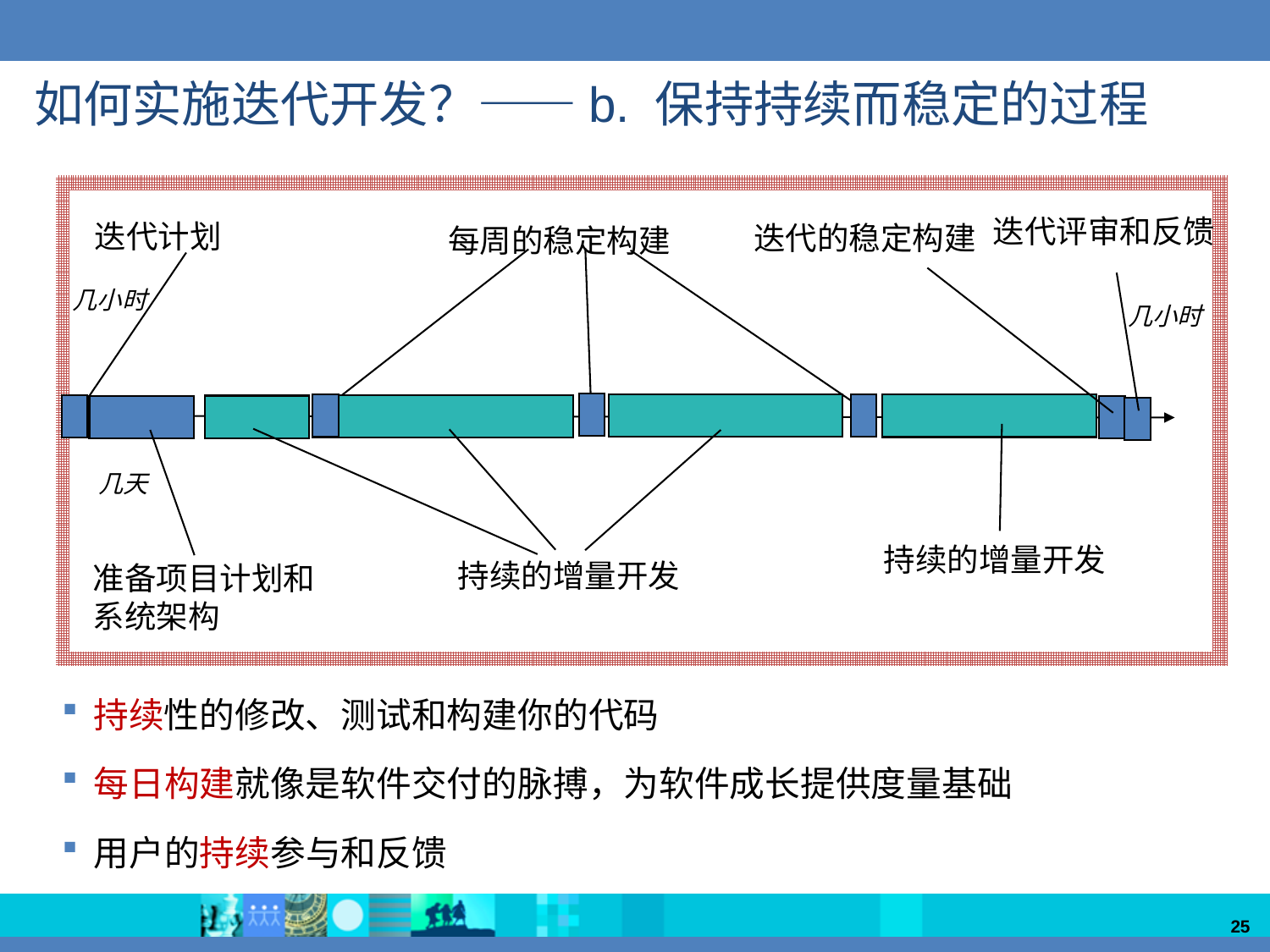

如何实施迭代开发？——b. 保持持续而稳定的过程

迭代评审和反馈
迭代计划
迭代的稳定构建
每周的稳定构建

 几小时
几小时

 几天
持续的增量开发
持续的增量开发
准备项目计划和
系统架构
持续性的修改、测试和构建你的代码
每日构建就像是软件交付的脉搏，为软件成长提供度量基础
用户的持续参与和反馈
25